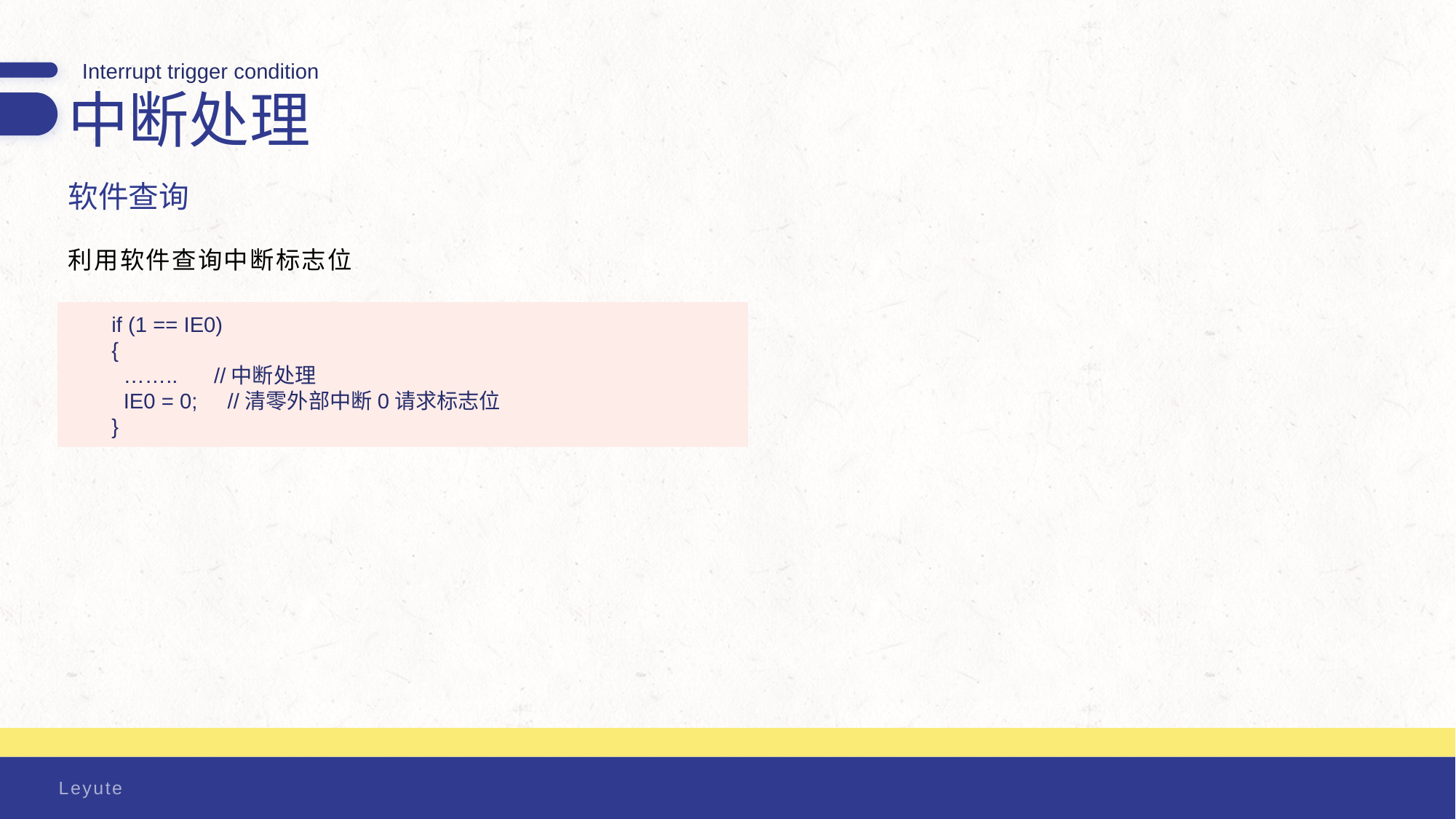

Interrupt trigger condition
中断处理
软件查询
利用软件查询中断标志位
if (1 == IE0)
{
  ……..      //中断处理
  IE0 = 0;     //清零外部中断0请求标志位
}